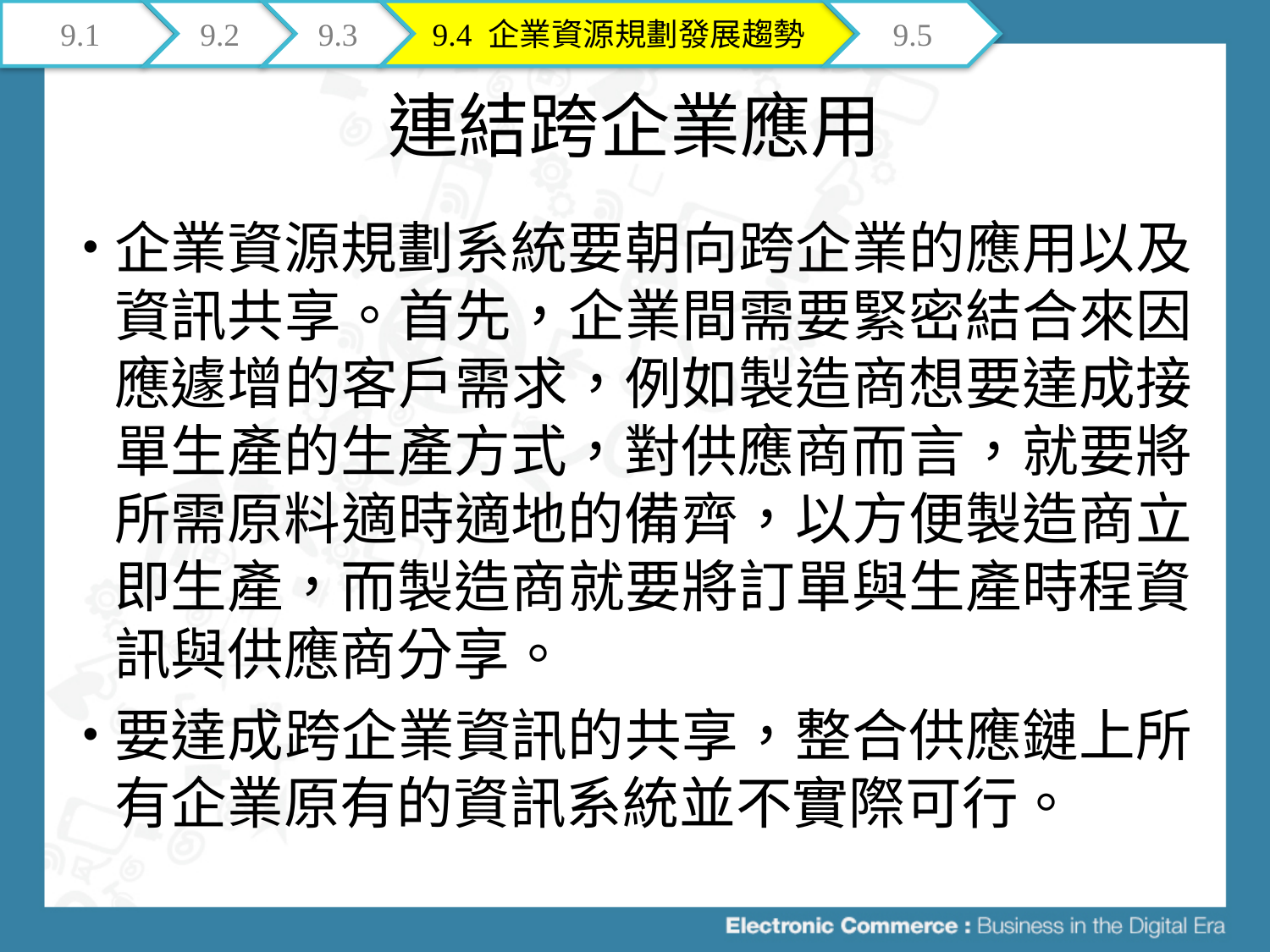

9.1
9.2
9.3
9.4 企業資源規劃發展趨勢
9.5
# 連結跨企業應用
企業資源規劃系統要朝向跨企業的應用以及資訊共享。首先，企業間需要緊密結合來因應遽增的客戶需求，例如製造商想要達成接單生產的生產方式，對供應商而言，就要將所需原料適時適地的備齊，以方便製造商立即生產，而製造商就要將訂單與生產時程資訊與供應商分享。
要達成跨企業資訊的共享，整合供應鏈上所有企業原有的資訊系統並不實際可行。